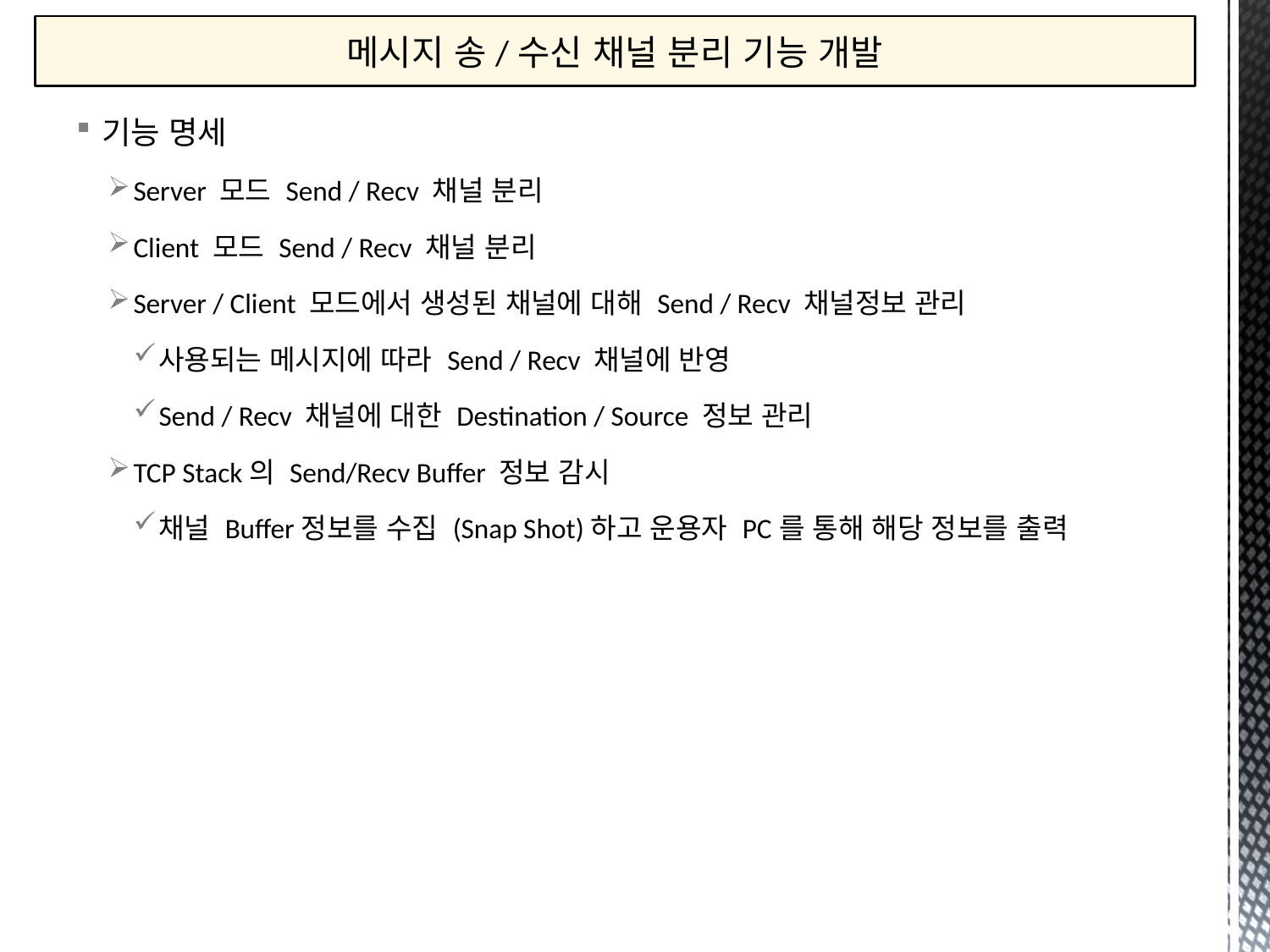

메시지 송/수신 채널 분리 기능 개발
기능 명세
Server 모드 Send / Recv 채널 분리
Client 모드 Send / Recv 채널 분리
Server / Client 모드에서 생성된 채널에 대해 Send / Recv 채널정보 관리
사용되는 메시지에 따라 Send / Recv 채널에 반영
Send / Recv 채널에 대한 Destination / Source 정보 관리
TCP Stack의 Send/Recv Buffer 정보 감시
채널 Buffer정보를 수집 (Snap Shot)하고 운용자 PC를 통해 해당 정보를 출력